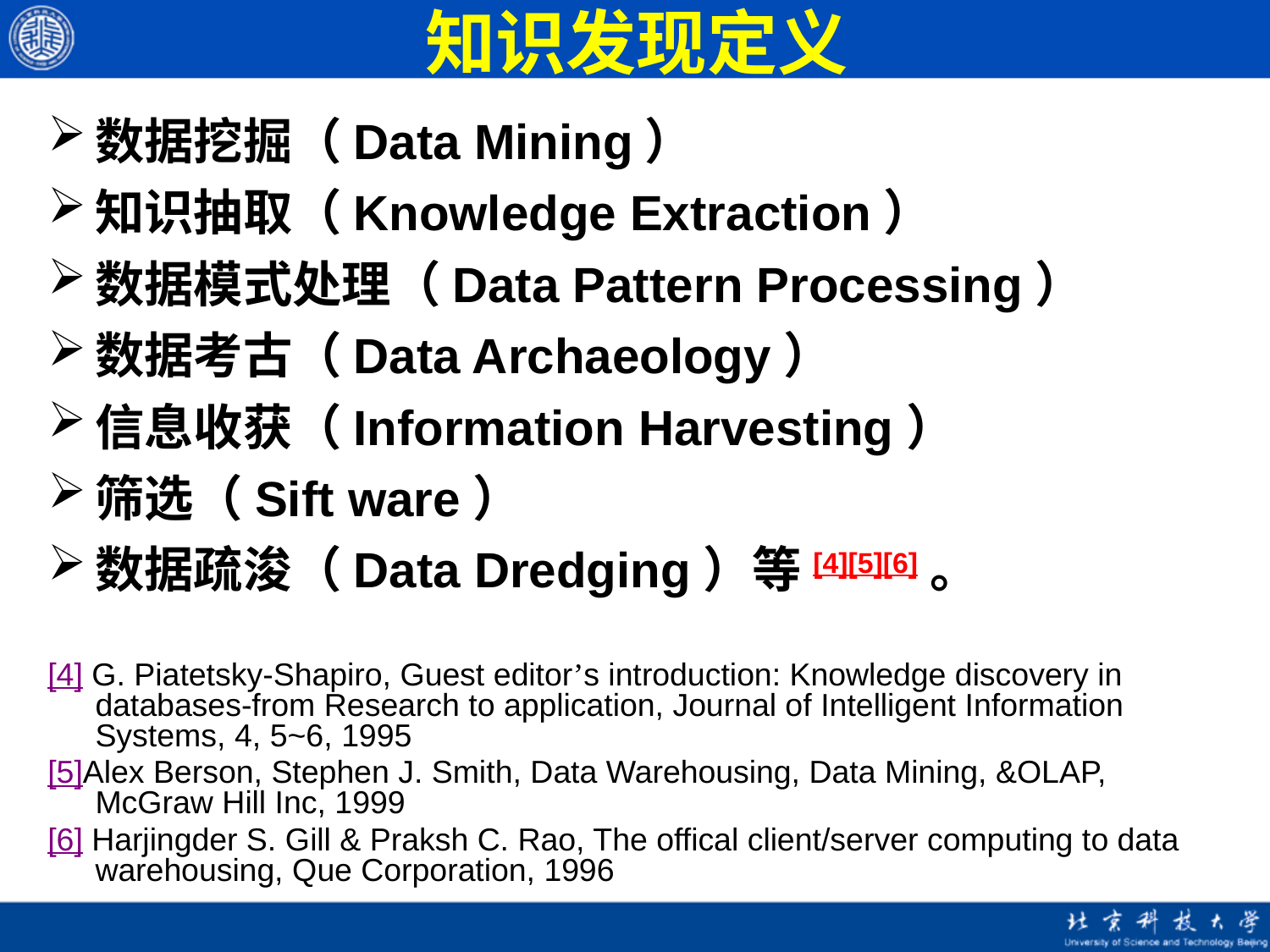

# 知识发现定义
数据挖掘（Data Mining）
知识抽取（Knowledge Extraction）
数据模式处理（Data Pattern Processing）
数据考古（Data Archaeology）
信息收获（Information Harvesting）
筛选（Sift ware）
数据疏浚（Data Dredging）等[4][5][6]。

[4] G. Piatetsky-Shapiro, Guest editor’s introduction: Knowledge discovery in databases-from Research to application, Journal of Intelligent Information Systems, 4, 5~6, 1995
[5]Alex Berson, Stephen J. Smith, Data Warehousing, Data Mining, &OLAP, McGraw Hill Inc, 1999
[6] Harjingder S. Gill & Praksh C. Rao, The offical client/server computing to data warehousing, Que Corporation, 1996